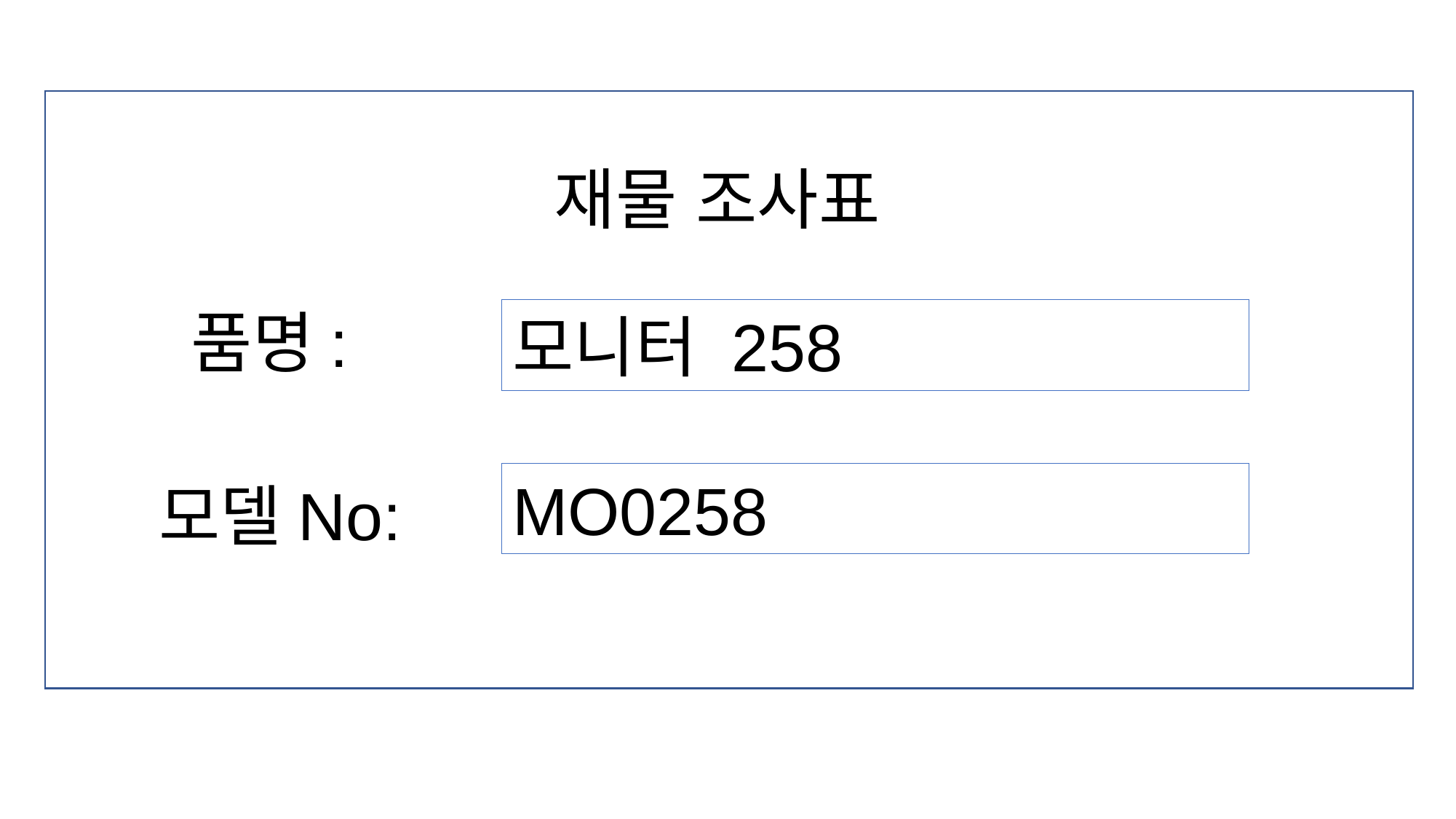

재물 조사표
품명:
모니터 258
MO0258
모델No: